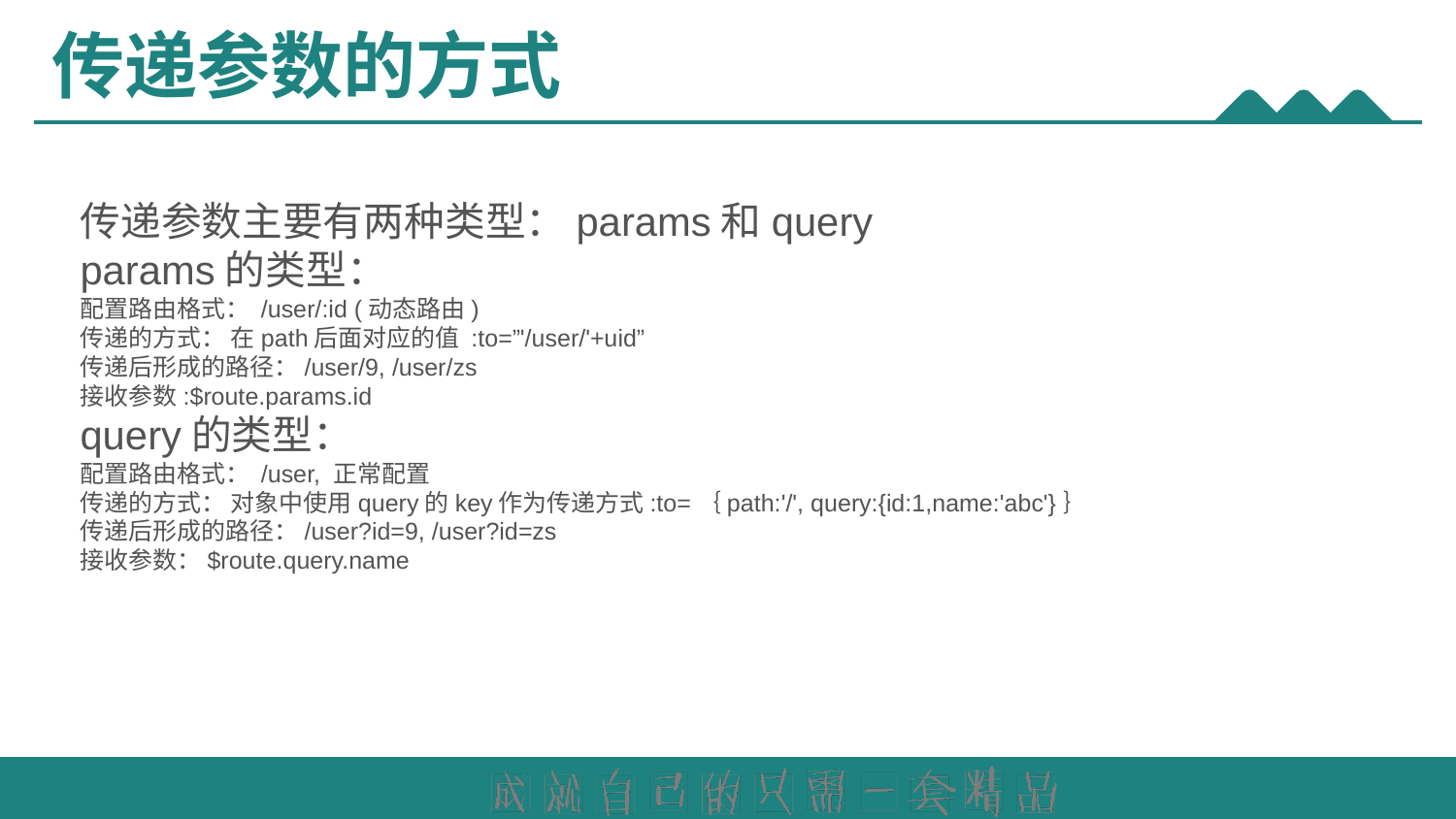

# 传递参数的方式
传递参数主要有两种类型：params和query
params的类型：
配置路由格式： /user/:id (动态路由)
传递的方式： 在path后面对应的值 :to=”'/user/'+uid”
传递后形成的路径：/user/9, /user/zs
接收参数:$route.params.id
query的类型：
配置路由格式： /user, 正常配置
传递的方式： 对象中使用query的key作为传递方式:to=｛path:'/', query:{id:1,name:'abc'}｝
传递后形成的路径：/user?id=9, /user?id=zs
接收参数：$route.query.name